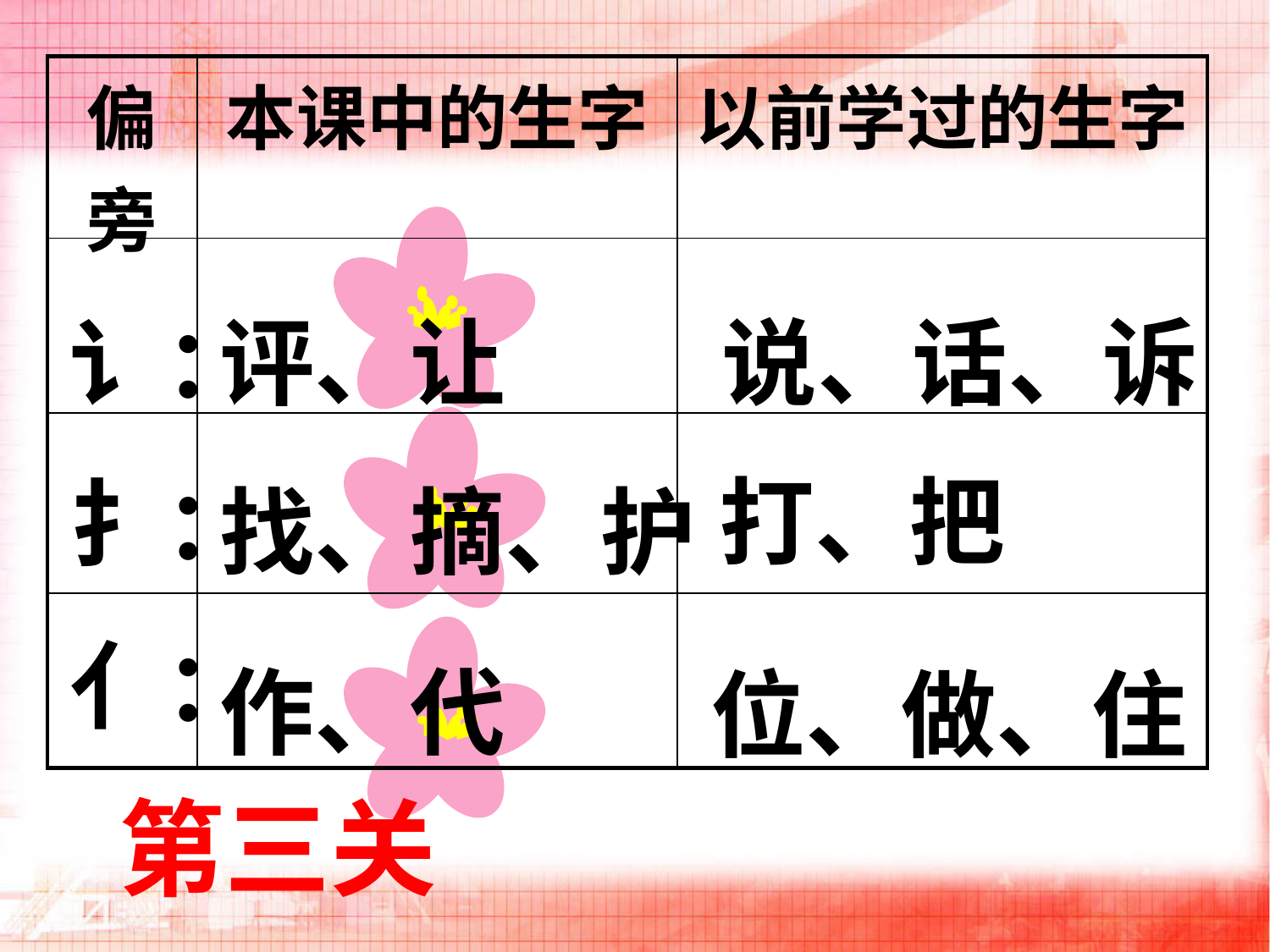

| 偏旁 | 本课中的生字 | 以前学过的生字 |
| --- | --- | --- |
|  |  |  |
|  |  |  |
|  |  |  |

讠：
扌：
亻：
评、让
      说、话、诉

打、把
找、摘、护

作、代
     位、做、住
第三关